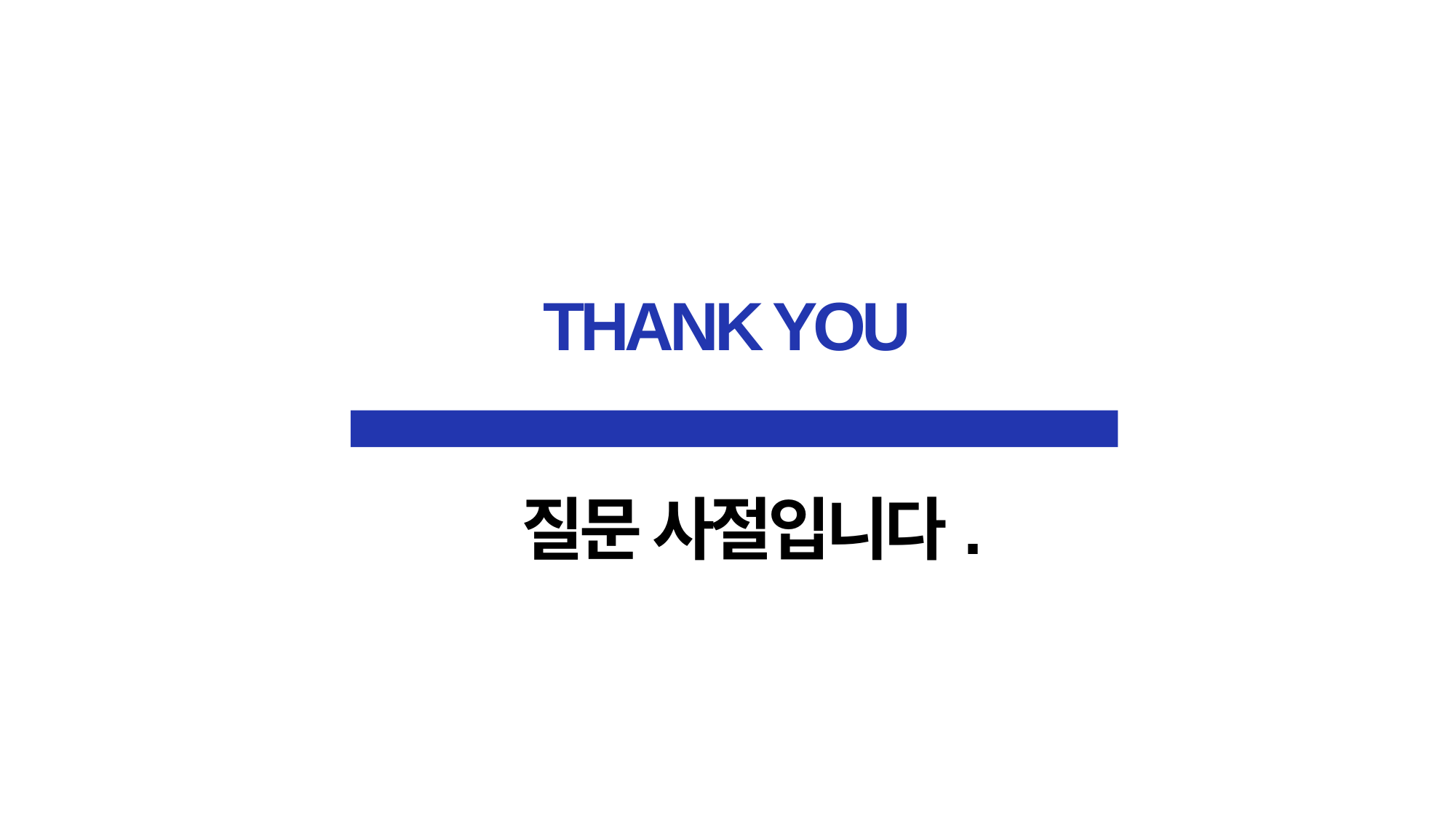

THANK YOU

질문 사절입니다.
김재석 20157131 신다연 20155134 심수빈 20155135정연선 20175337